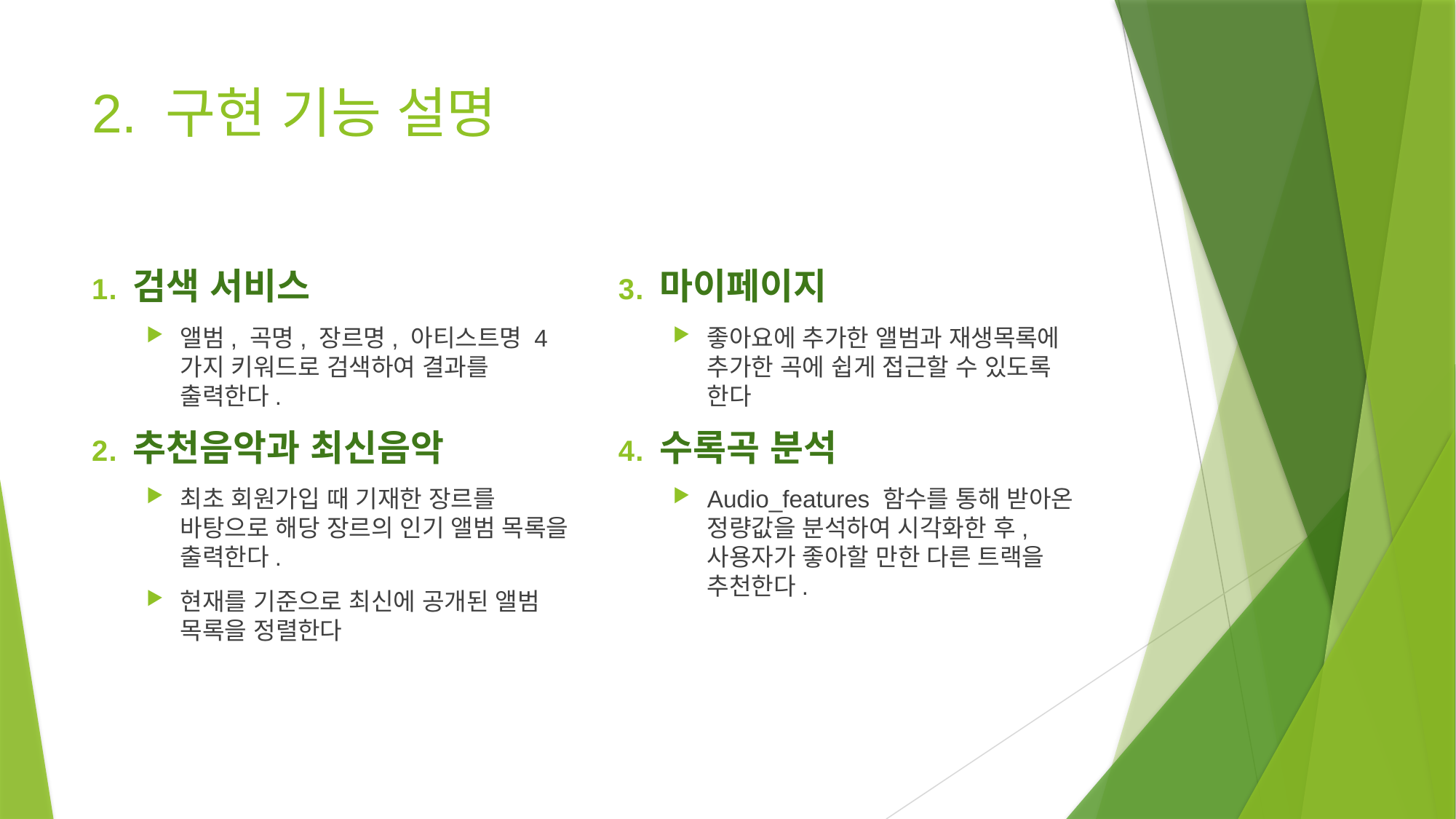

# 2. 구현 기능 설명
검색 서비스
앨범, 곡명, 장르명, 아티스트명 4가지 키워드로 검색하여 결과를 출력한다.
추천음악과 최신음악
최초 회원가입 때 기재한 장르를 바탕으로 해당 장르의 인기 앨범 목록을 출력한다.
현재를 기준으로 최신에 공개된 앨범 목록을 정렬한다
마이페이지
좋아요에 추가한 앨범과 재생목록에 추가한 곡에 쉽게 접근할 수 있도록 한다
수록곡 분석
Audio_features 함수를 통해 받아온 정량값을 분석하여 시각화한 후, 사용자가 좋아할 만한 다른 트랙을 추천한다.